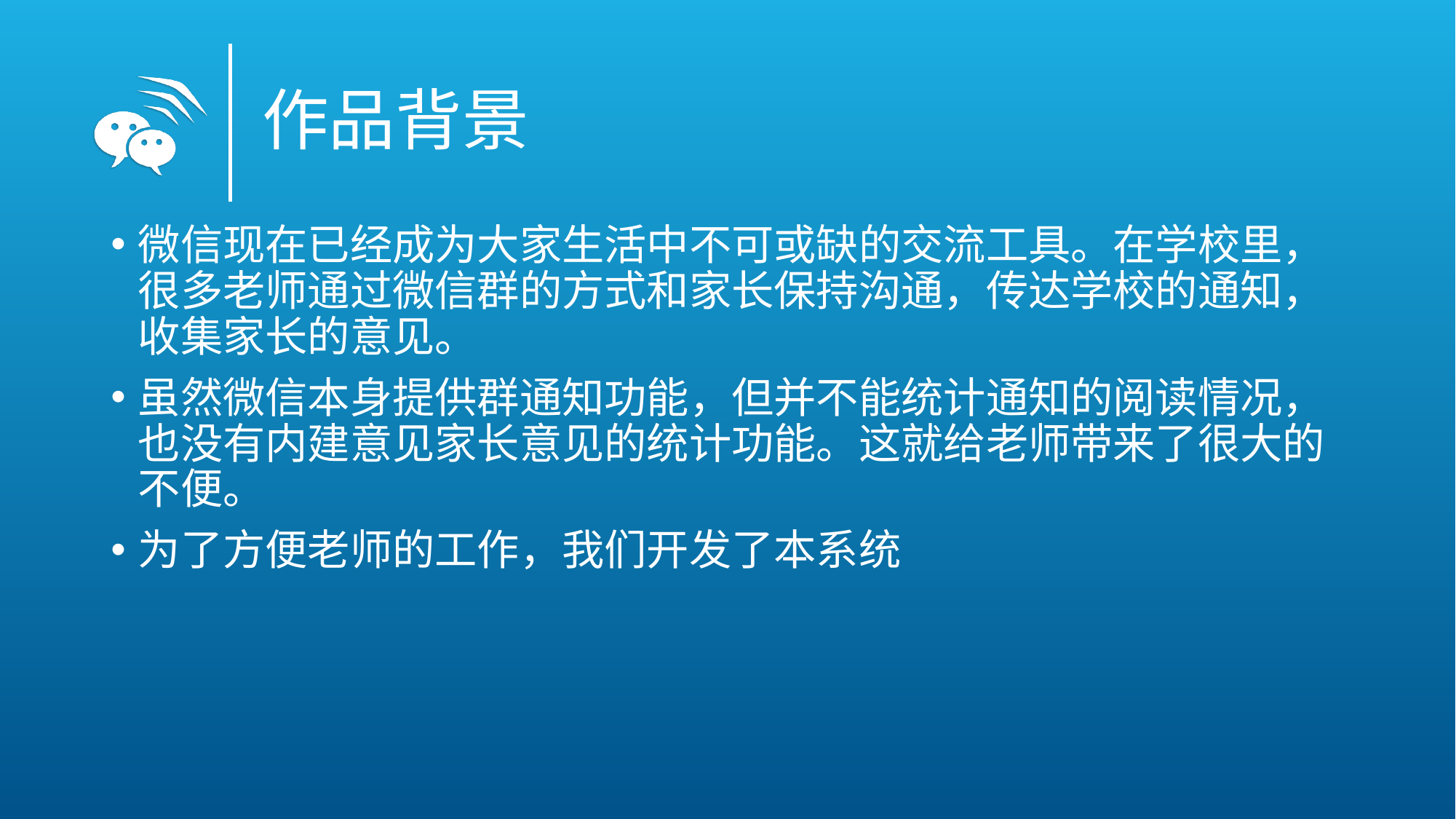

# 作品背景
微信现在已经成为大家生活中不可或缺的交流工具。在学校里，很多老师通过微信群的方式和家长保持沟通，传达学校的通知，收集家长的意见。
虽然微信本身提供群通知功能，但并不能统计通知的阅读情况，也没有内建意见家长意见的统计功能。这就给老师带来了很大的不便。
为了方便老师的工作，我们开发了本系统